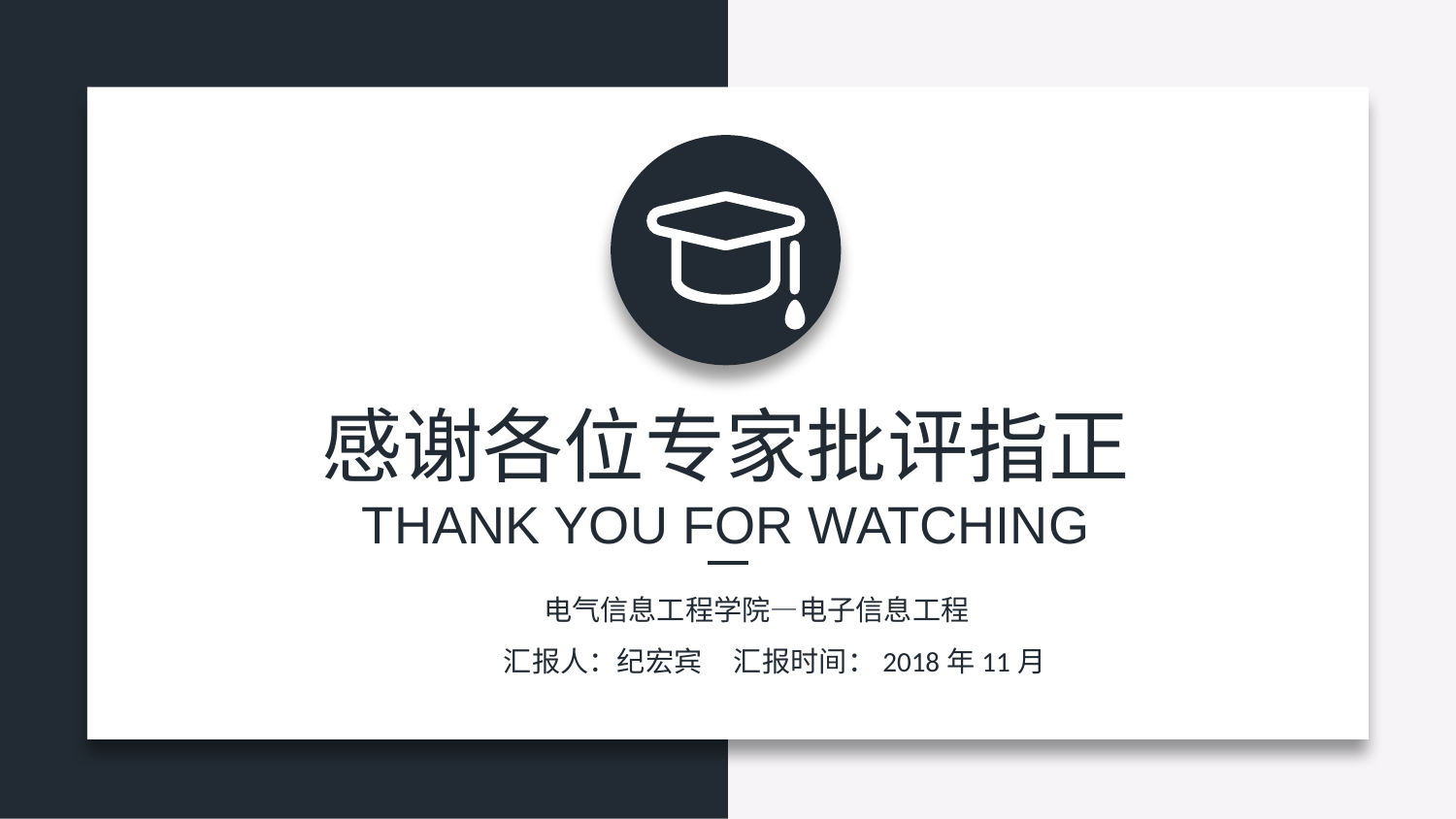

感谢各位专家批评指正
THANK YOU FOR WATCHING
电气信息工程学院—电子信息工程
汇报人：纪宏宾     汇报时间：2018年11月